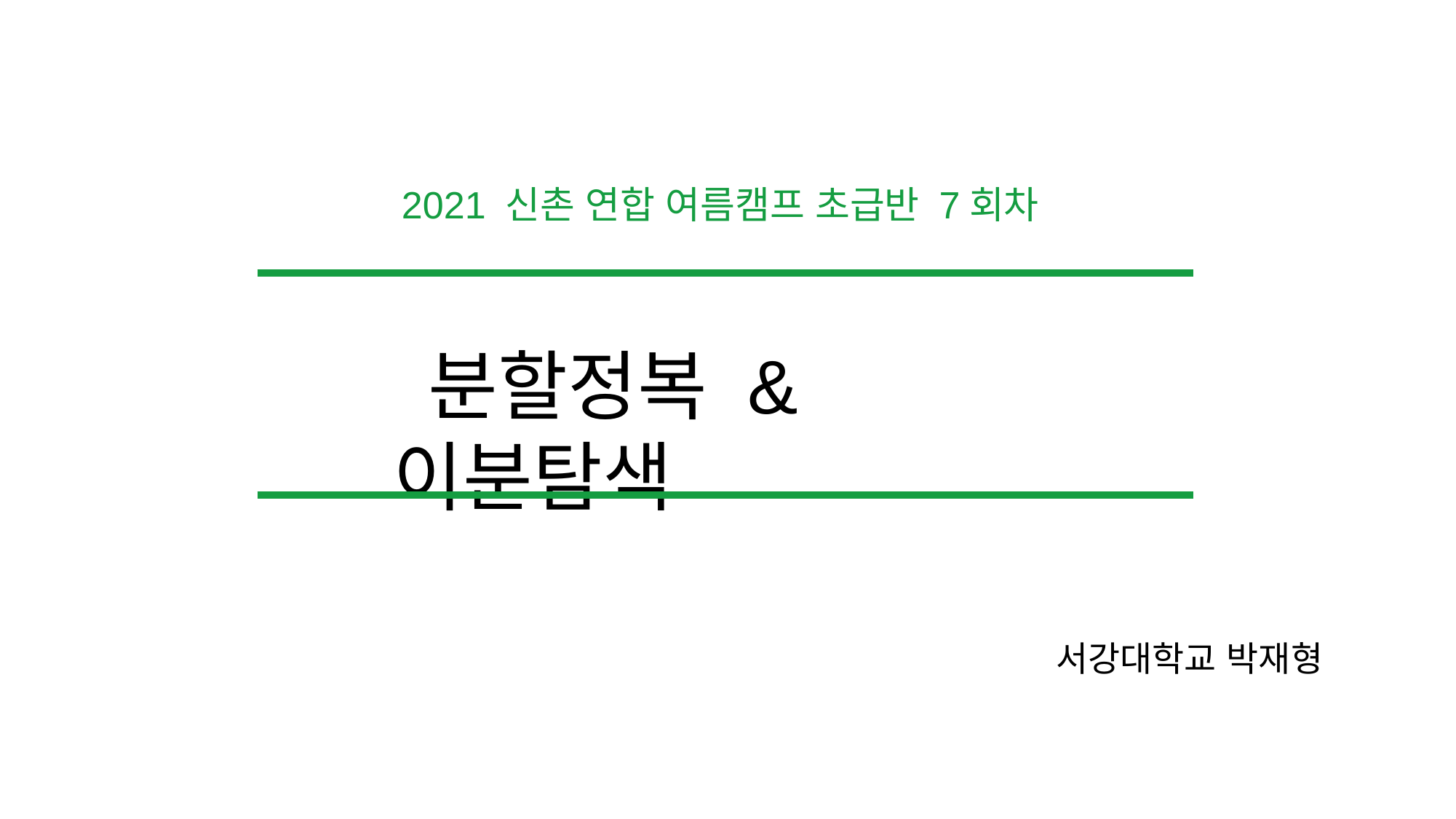

2021 신촌 연합 여름캠프 초급반 7회차
 분할정복 & 이분탐색
서강대학교 박재형